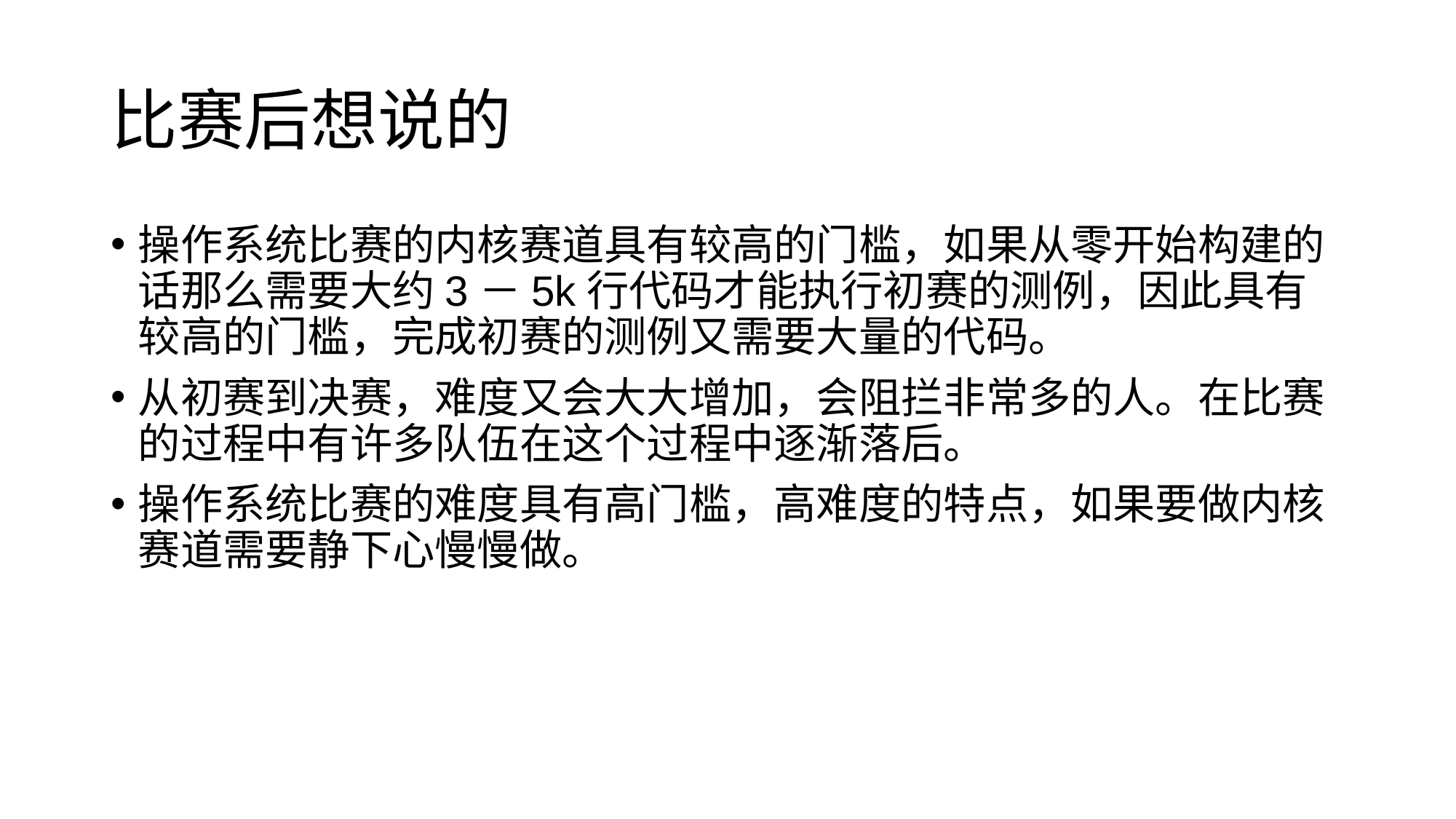

# 比赛后想说的
操作系统比赛的内核赛道具有较高的门槛，如果从零开始构建的话那么需要大约3－5k行代码才能执行初赛的测例，因此具有较高的门槛，完成初赛的测例又需要大量的代码。
从初赛到决赛，难度又会大大增加，会阻拦非常多的人。在比赛的过程中有许多队伍在这个过程中逐渐落后。
操作系统比赛的难度具有高门槛，高难度的特点，如果要做内核赛道需要静下心慢慢做。